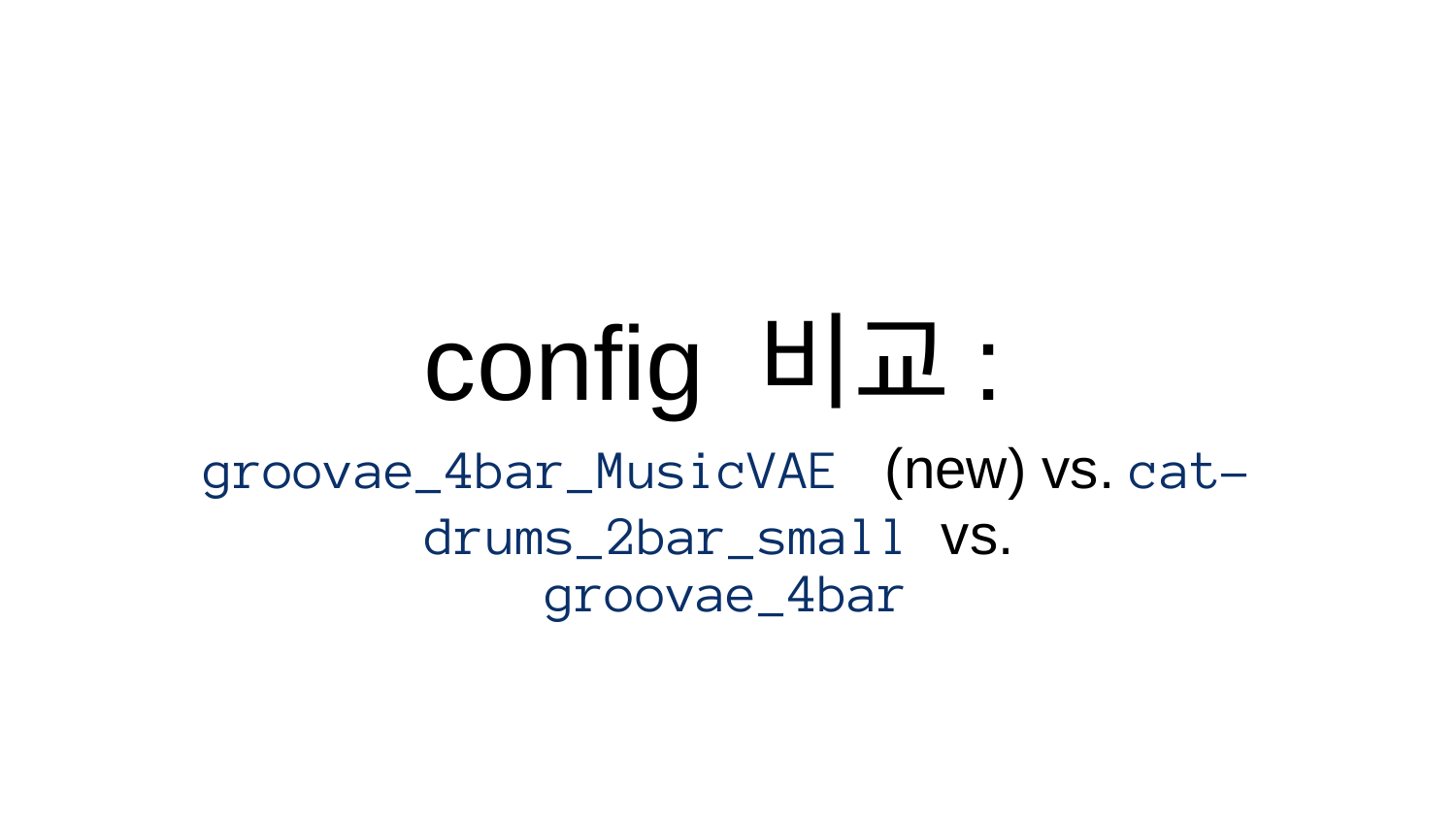

# config 비교:
groovae_4bar_MusicVAE (new) vs. cat-drums_2bar_small vs.
groovae_4bar